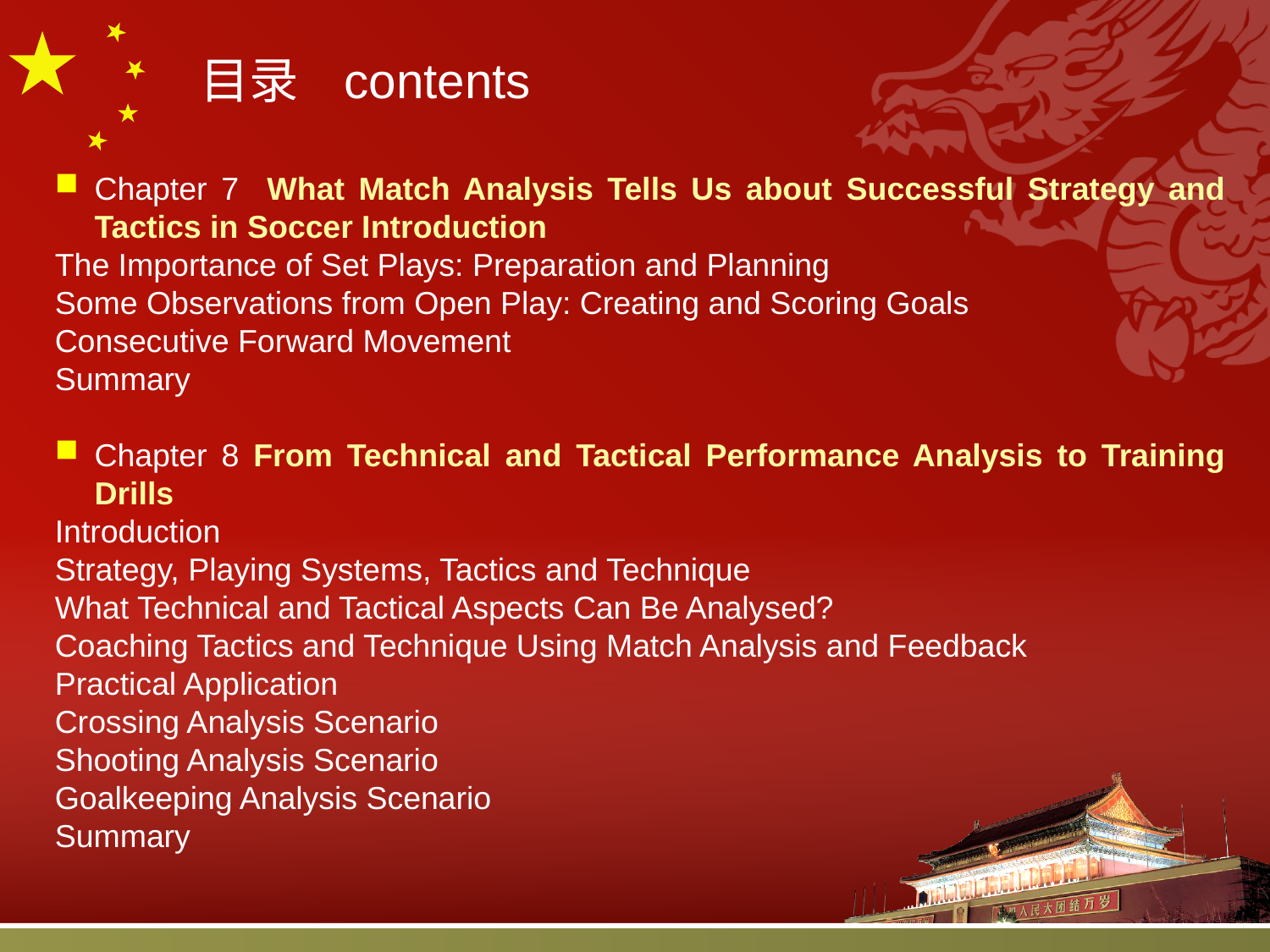

目录   contents
Chapter 7  What Match Analysis Tells Us about Successful Strategy and Tactics in Soccer Introduction
The Importance of Set Plays: Preparation and Planning
Some Observations from Open Play: Creating and Scoring Goals
Consecutive Forward Movement
Summary

Chapter 8 From Technical and Tactical Performance Analysis to Training Drills
Introduction
Strategy, Playing Systems, Tactics and Technique
What Technical and Tactical Aspects Can Be Analysed?
Coaching Tactics and Technique Using Match Analysis and Feedback
Practical Application
Crossing Analysis Scenario
Shooting Analysis Scenario
Goalkeeping Analysis Scenario
Summary